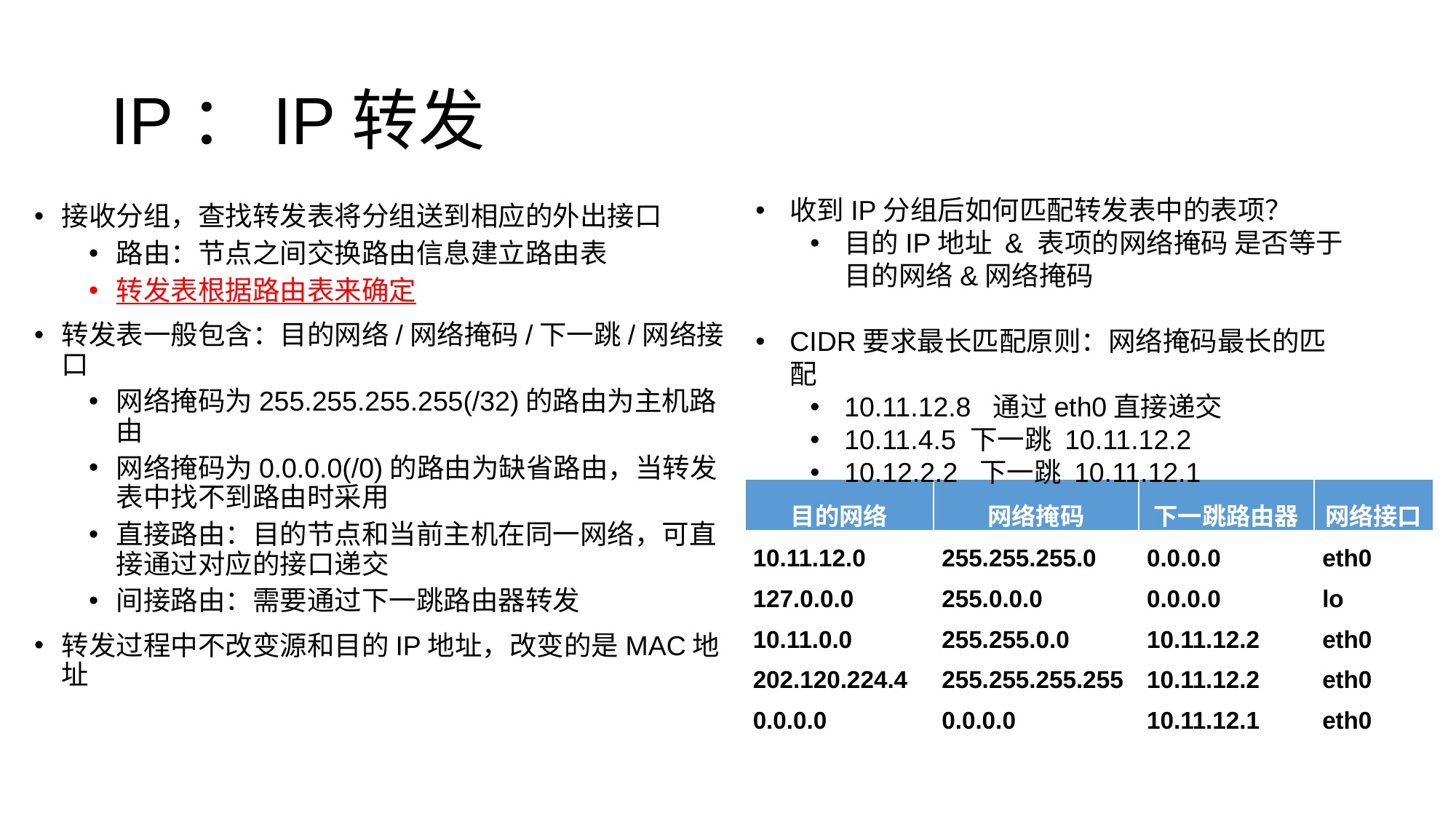

# IP：IP转发
收到IP分组后如何匹配转发表中的表项？
目的IP地址 & 表项的网络掩码 是否等于 目的网络&网络掩码

CIDR要求最长匹配原则：网络掩码最长的匹配
10.11.12.8  通过eth0直接递交
10.11.4.5 下一跳 10.11.12.2
10.12.2.2  下一跳 10.11.12.1
接收分组，查找转发表将分组送到相应的外出接口
路由：节点之间交换路由信息建立路由表
转发表根据路由表来确定
转发表一般包含：目的网络/网络掩码/下一跳/网络接口
网络掩码为255.255.255.255(/32)的路由为主机路由
网络掩码为0.0.0.0(/0)的路由为缺省路由，当转发表中找不到路由时采用
直接路由：目的节点和当前主机在同一网络，可直接通过对应的接口递交
间接路由：需要通过下一跳路由器转发
转发过程中不改变源和目的IP地址，改变的是MAC地址

| 目的网络 | 网络掩码 | 下一跳路由器 | 网络接口 |
| --- | --- | --- | --- |
| 10.11.12.0 | 255.255.255.0 | 0.0.0.0 | eth0 |
| 127.0.0.0 | 255.0.0.0 | 0.0.0.0 | lo |
| 10.11.0.0 | 255.255.0.0 | 10.11.12.2 | eth0 |
| 202.120.224.4 | 255.255.255.255 | 10.11.12.2 | eth0 |
| 0.0.0.0 | 0.0.0.0 | 10.11.12.1 | eth0 |